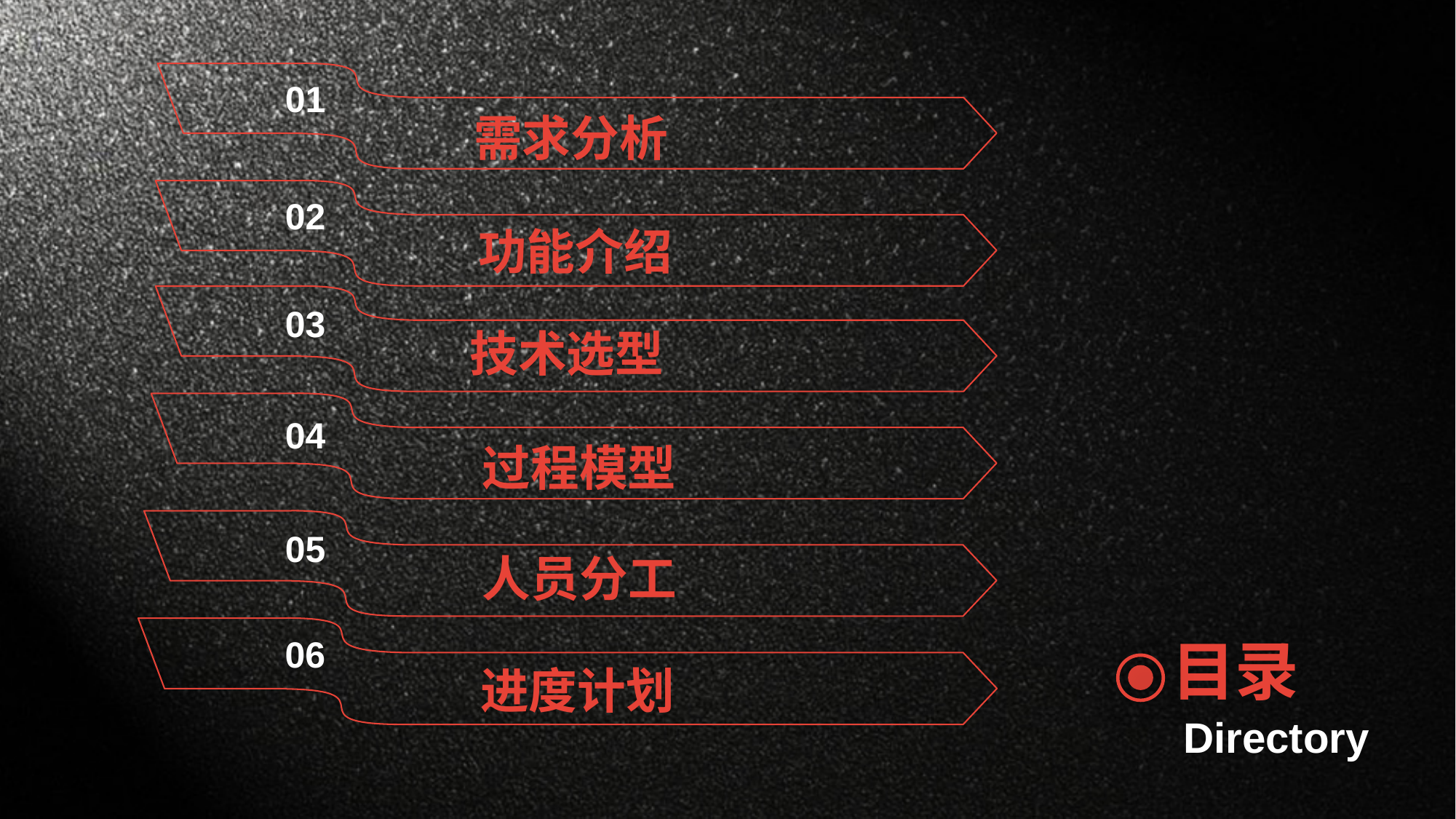

01

需求分析

02
 功能介绍

03
技术选型

04
 过程模型

05
 人员分工

06
目录
Directory

 进度计划